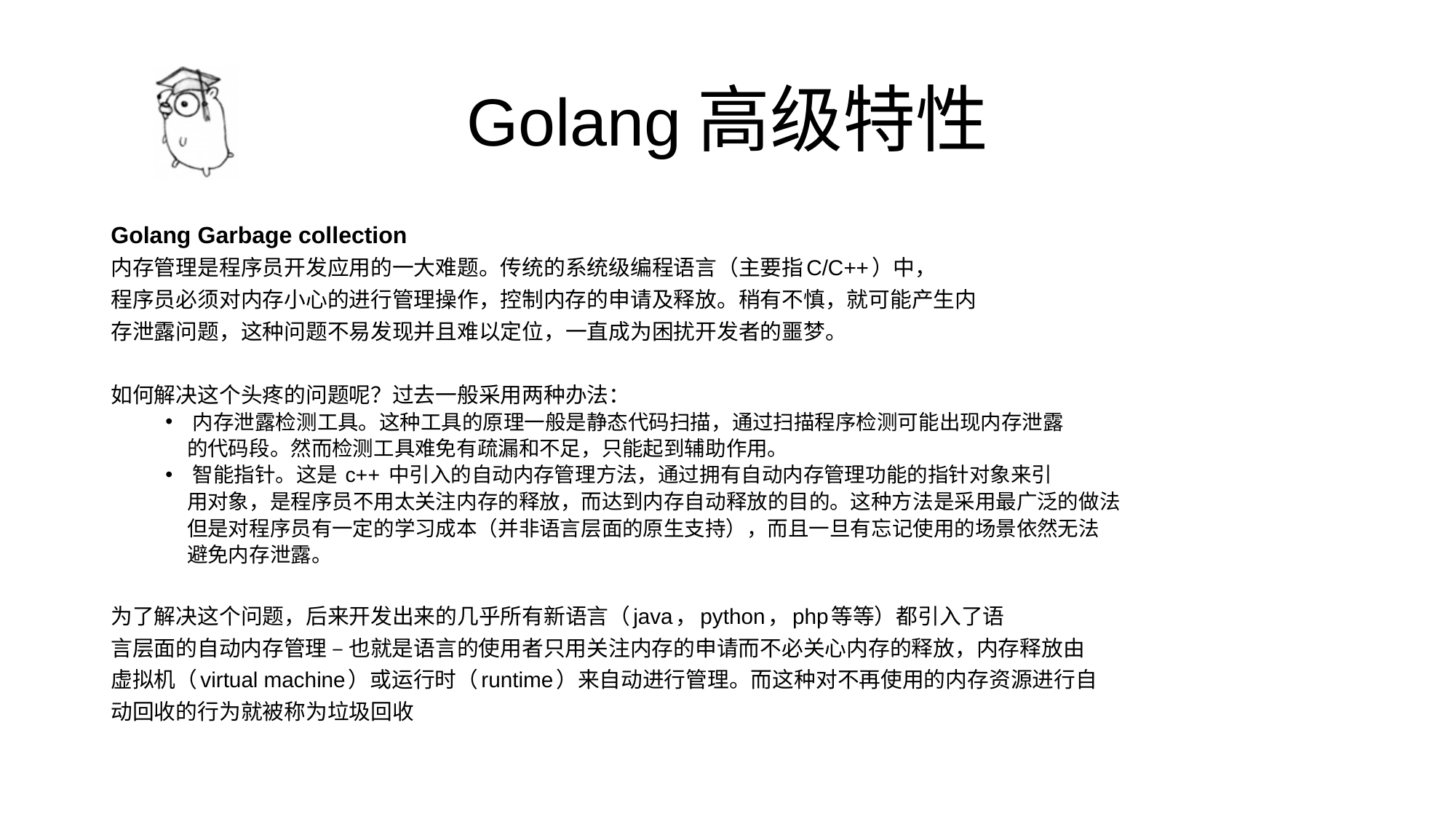

# Golang高级特性
Golang Garbage collection
内存管理是程序员开发应用的一大难题。传统的系统级编程语言（主要指C/C++）中，
程序员必须对内存小心的进行管理操作，控制内存的申请及释放。稍有不慎，就可能产生内
存泄露问题，这种问题不易发现并且难以定位，一直成为困扰开发者的噩梦。

如何解决这个头疼的问题呢？过去一般采用两种办法：
内存泄露检测工具。这种工具的原理一般是静态代码扫描，通过扫描程序检测可能出现内存泄露
    的代码段。然而检测工具难免有疏漏和不足，只能起到辅助作用。
智能指针。这是 c++ 中引入的自动内存管理方法，通过拥有自动内存管理功能的指针对象来引
    用对象，是程序员不用太关注内存的释放，而达到内存自动释放的目的。这种方法是采用最广泛的做法
    但是对程序员有一定的学习成本（并非语言层面的原生支持），而且一旦有忘记使用的场景依然无法
    避免内存泄露。

为了解决这个问题，后来开发出来的几乎所有新语言（java，python，php等等）都引入了语
言层面的自动内存管理 – 也就是语言的使用者只用关注内存的申请而不必关心内存的释放，内存释放由
虚拟机（virtual machine）或运行时（runtime）来自动进行管理。而这种对不再使用的内存资源进行自
动回收的行为就被称为垃圾回收